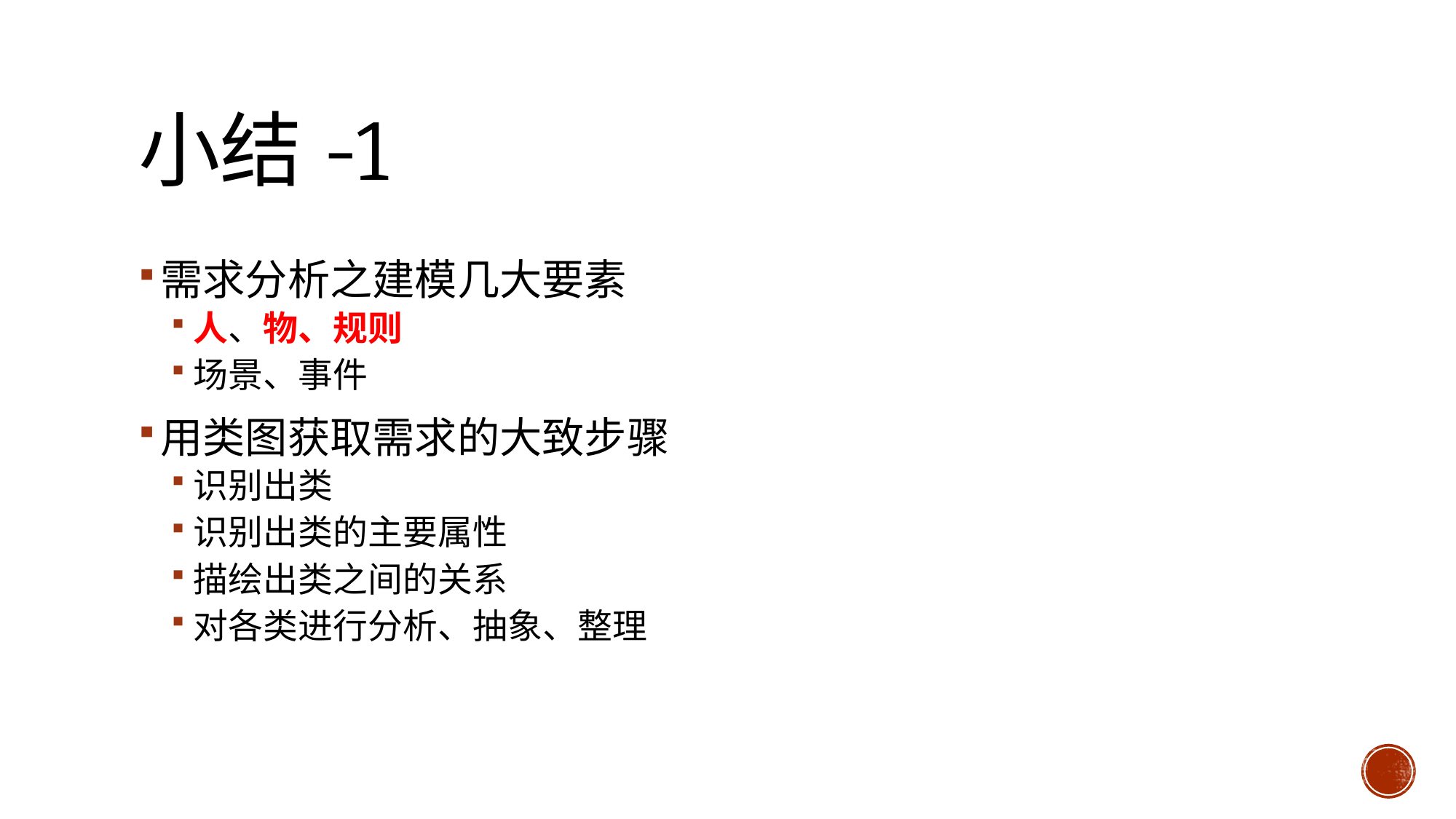

# 小结-1
需求分析之建模几大要素
人、物、规则
场景、事件
用类图获取需求的大致步骤
识别出类
识别出类的主要属性
描绘出类之间的关系
对各类进行分析、抽象、整理